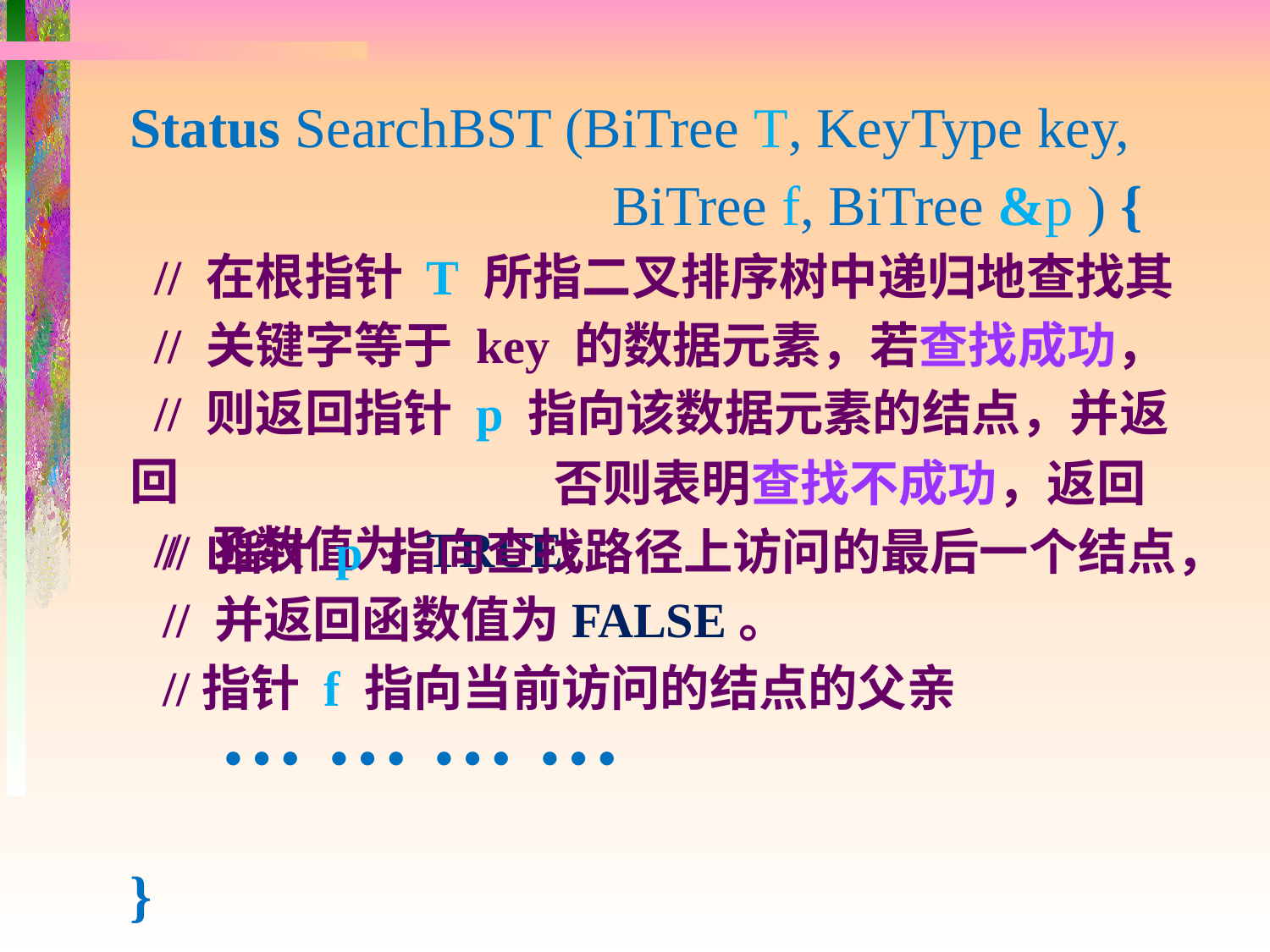

Status SearchBST (BiTree T, KeyType key,
                                  BiTree f, BiTree &p ) {
  // 在根指针 T 所指二叉排序树中递归地查找其
  // 关键字等于 key 的数据元素，若查找成功，
  // 则返回指针 p 指向该数据元素的结点，并返回
  // 函数值为 TRUE;

}
                                    否则表明查找不成功，返回
  // 指针 p 指向查找路径上访问的最后一个结点，
  // 并返回函数值为FALSE。
  //指针 f 指向当前访问的结点的父亲
    … … … …